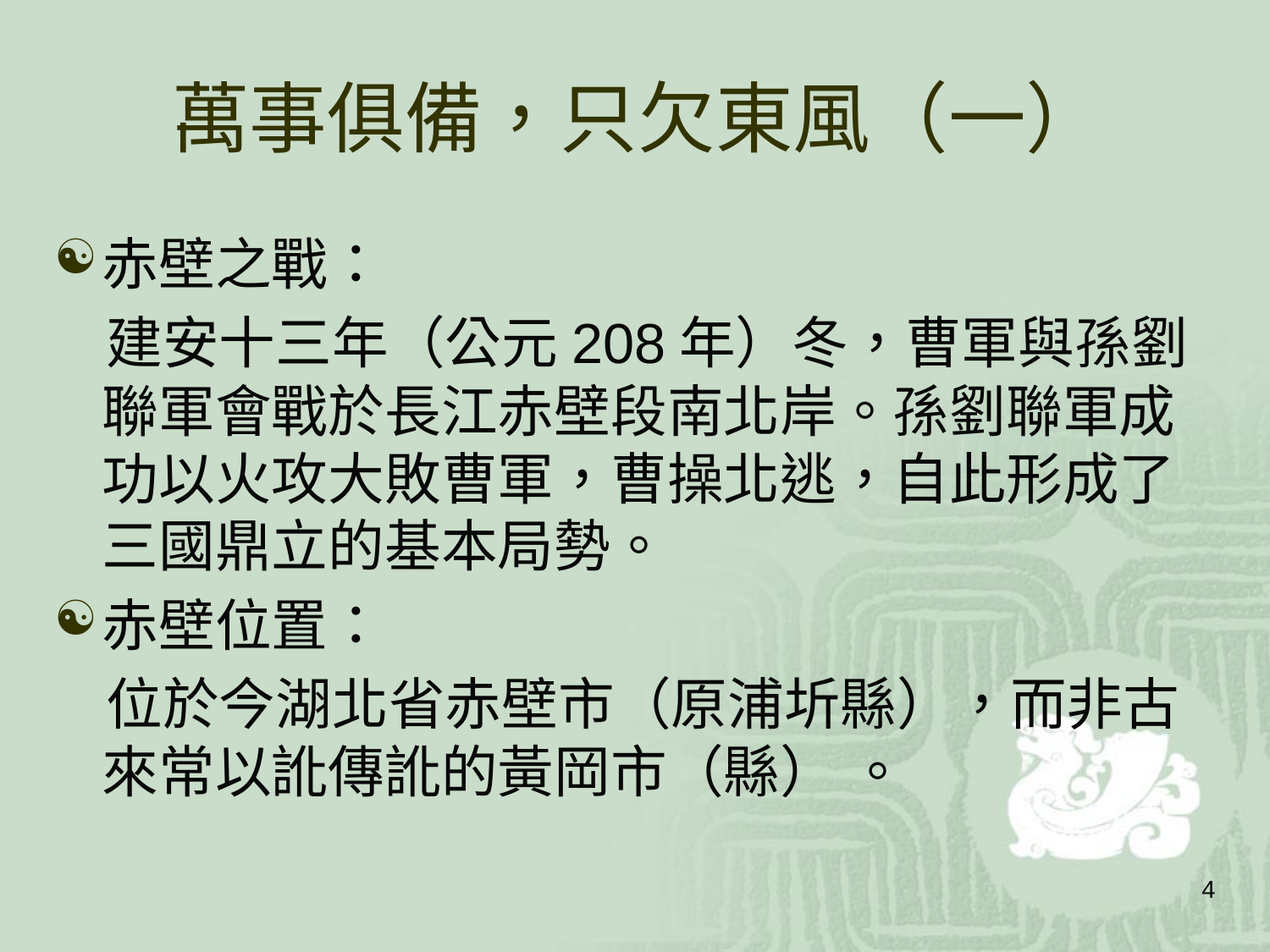

# 萬事俱備，只欠東風（一）
赤壁之戰：
   建安十三年（公元208年）冬，曹軍與孫劉聯軍會戰於長江赤壁段南北岸。孫劉聯軍成功以火攻大敗曹軍，曹操北逃，自此形成了三國鼎立的基本局勢。
赤壁位置：
   位於今湖北省赤壁市（原浦圻縣），而非古來常以訛傳訛的黃岡市（縣） 。
4